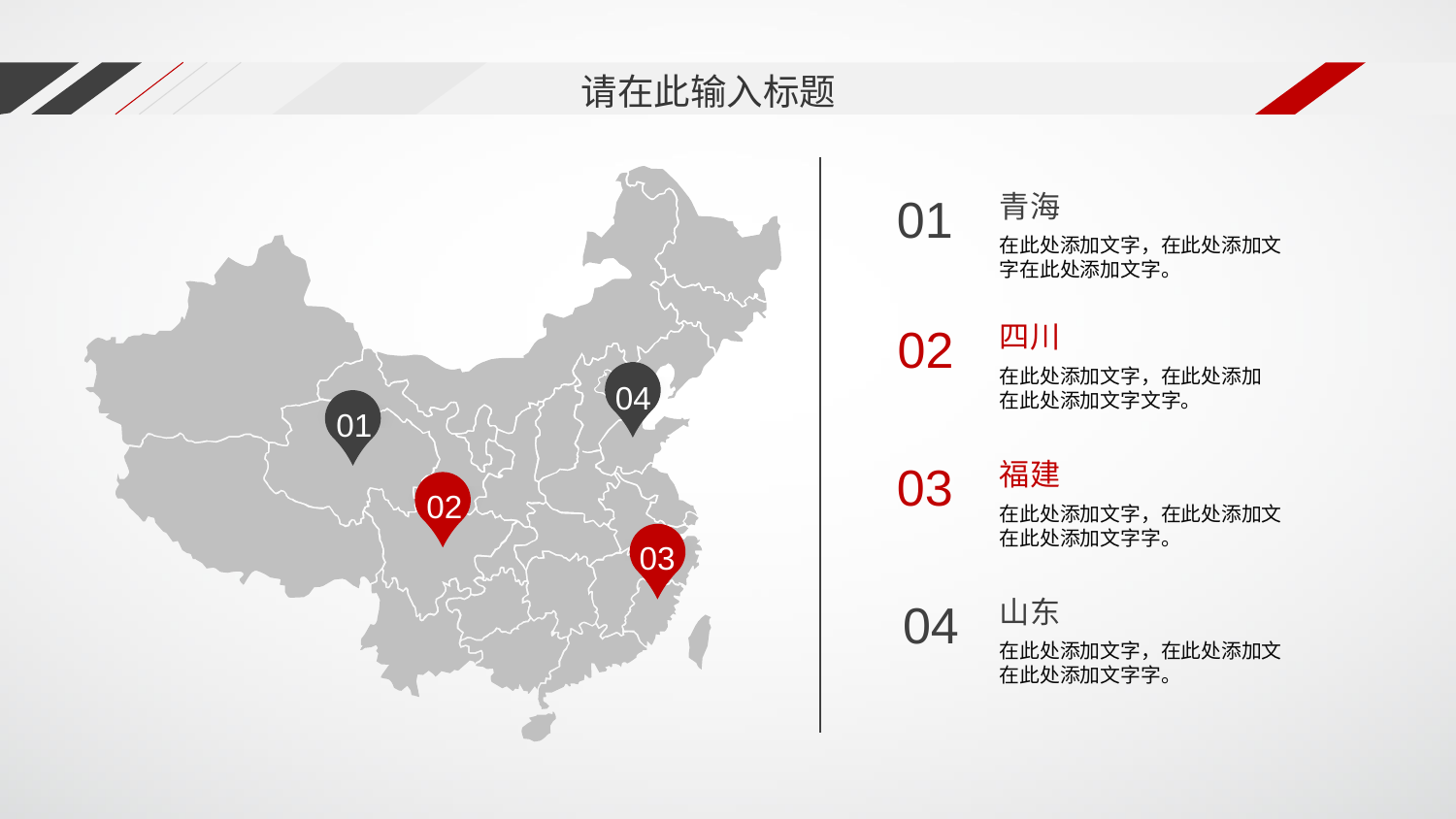

请在此输入标题

01
青海
在此处添加文字，在此处添加文字在此处添加文字。
02
四川
在此处添加文字，在此处添加在此处添加文字文字。

04

01
03
福建
在此处添加文字，在此处添加文在此处添加文字字。

02

03
04
山东
在此处添加文字，在此处添加文在此处添加文字字。